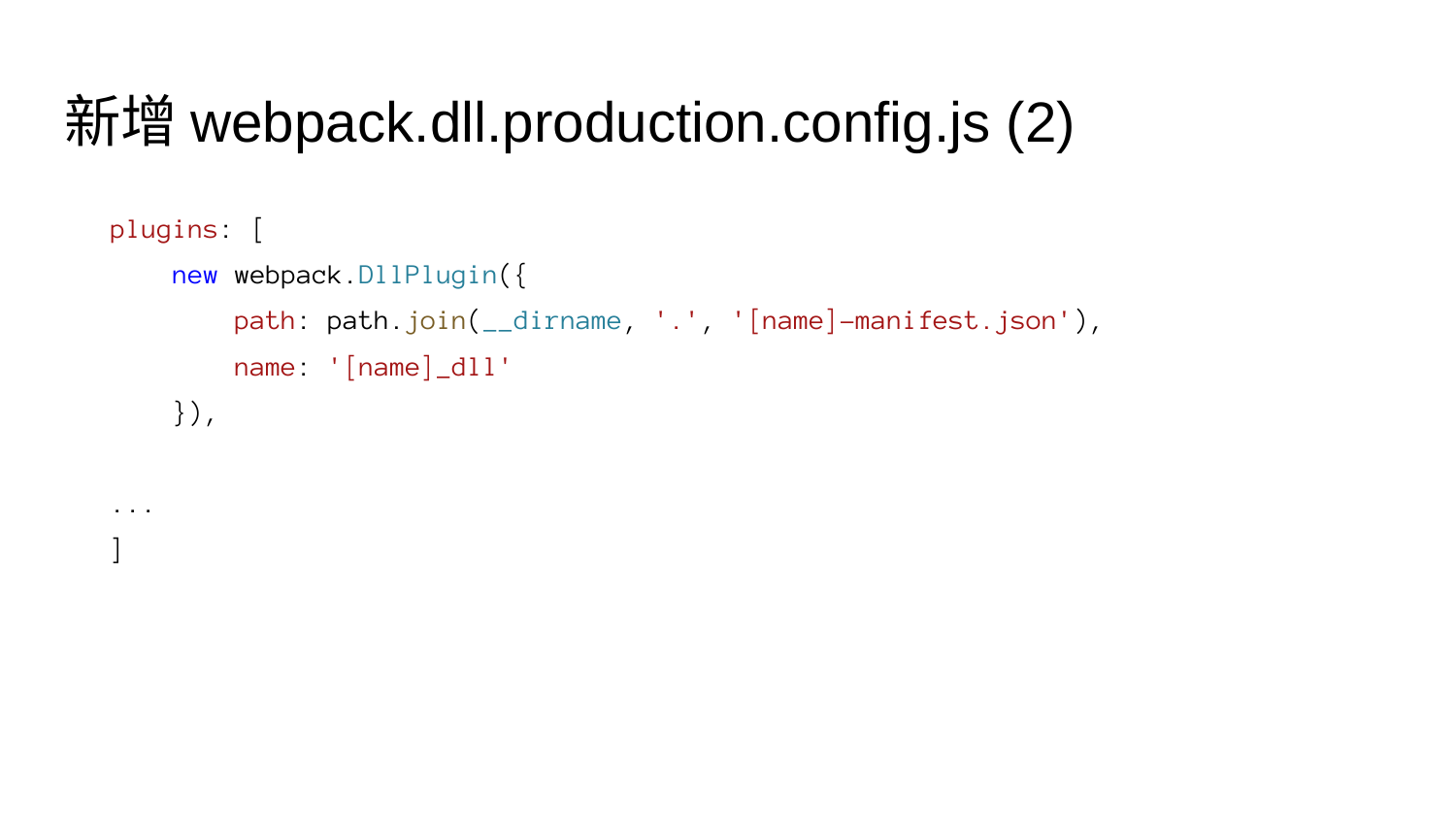

# 新增webpack.dll.production.config.js (2)
   plugins: [
       new webpack.DllPlugin({
           path: path.join(__dirname, '.', '[name]-manifest.json'),
           name: '[name]_dll'
       }),

   ...
   ]